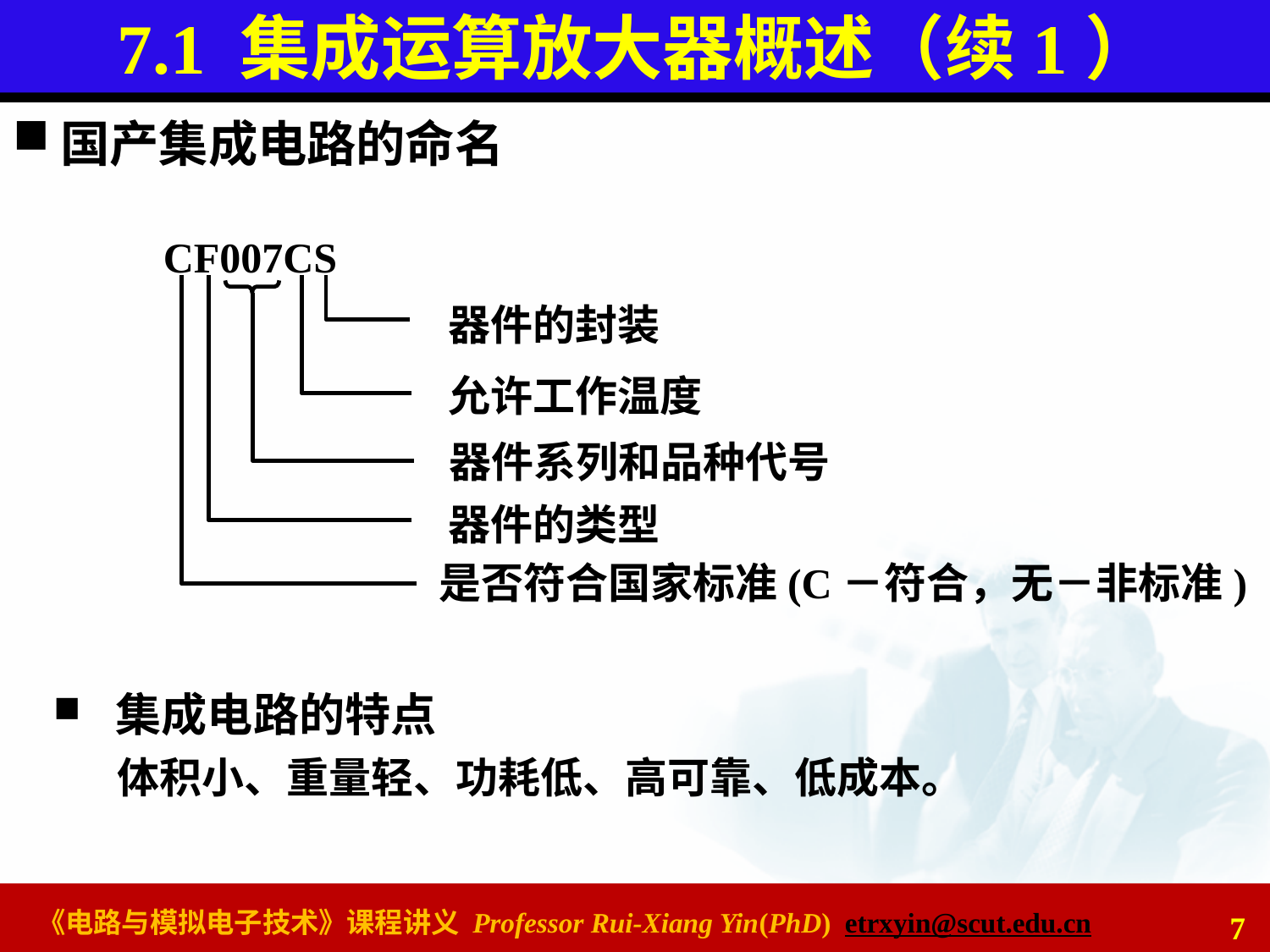

# 7.1 集成运算放大器概述（续1）
国产集成电路的命名
CF007CS

器件的封装
允许工作温度
器件系列和品种代号
器件的类型
是否符合国家标准(C－符合，无－非标准)
  集成电路的特点
体积小、重量轻、功耗低、高可靠、低成本。
7